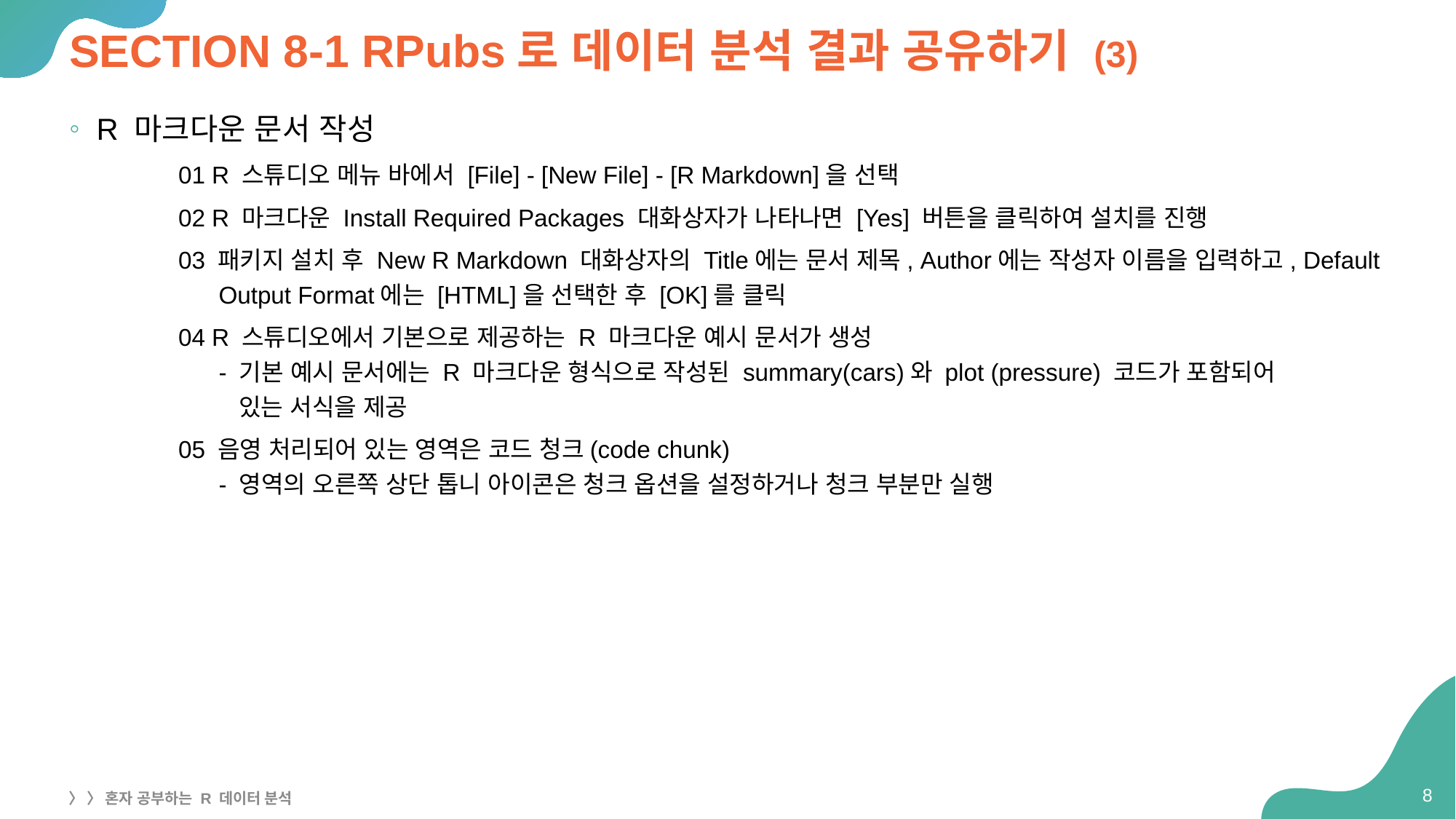

# SECTION 8-1 RPubs로 데이터 분석 결과 공유하기 (3)
R 마크다운 문서 작성
01 R 스튜디오 메뉴 바에서 [File] - [New File] - [R Markdown]을 선택
02 R 마크다운 Install Required Packages 대화상자가 나타나면 [Yes] 버튼을 클릭하여 설치를 진행
03 패키지 설치 후 New R Markdown 대화상자의 Title에는 문서 제목, Author에는 작성자 이름을 입력하고, Default Output Format에는 [HTML]을 선택한 후 [OK]를 클릭
04 R 스튜디오에서 기본으로 제공하는 R 마크다운 예시 문서가 생성
- 기본 예시 문서에는 R 마크다운 형식으로 작성된 summary(cars)와 plot (pressure) 코드가 포함되어
   있는 서식을 제공
05 음영 처리되어 있는 영역은 코드 청크(code chunk)
- 영역의 오른쪽 상단 톱니 아이콘은 청크 옵션을 설정하거나 청크 부분만 실행
8
〉 〉 혼자 공부하는 R 데이터 분석